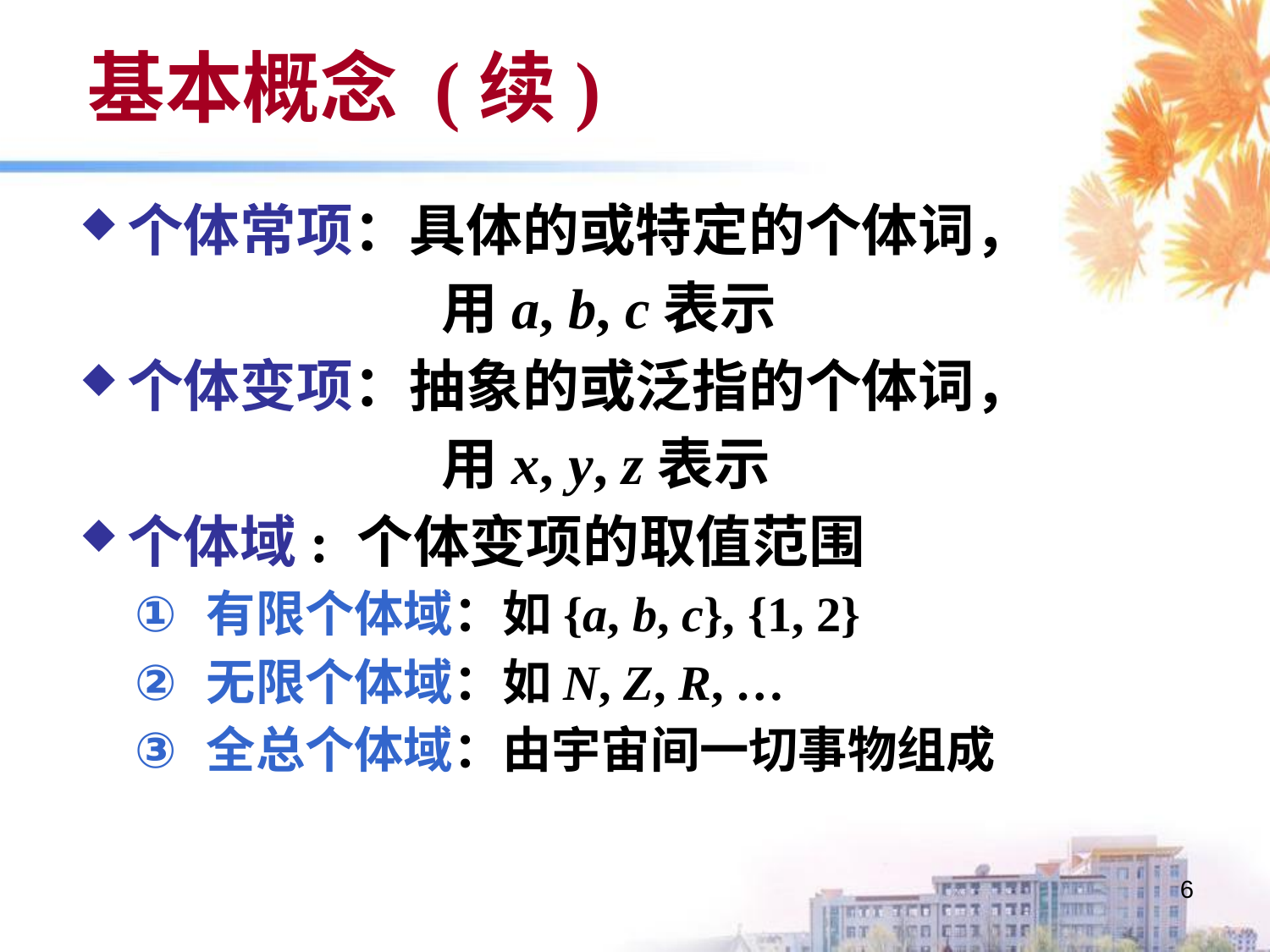

# 基本概念 (续)
个体常项：具体的或特定的个体词，
                           用a, b, c表示
个体变项：抽象的或泛指的个体词，
                           用x, y, z表示
个体域: 个体变项的取值范围
有限个体域：如{a, b, c}, {1, 2}
无限个体域：如N, Z, R, …
全总个体域：由宇宙间一切事物组成
6